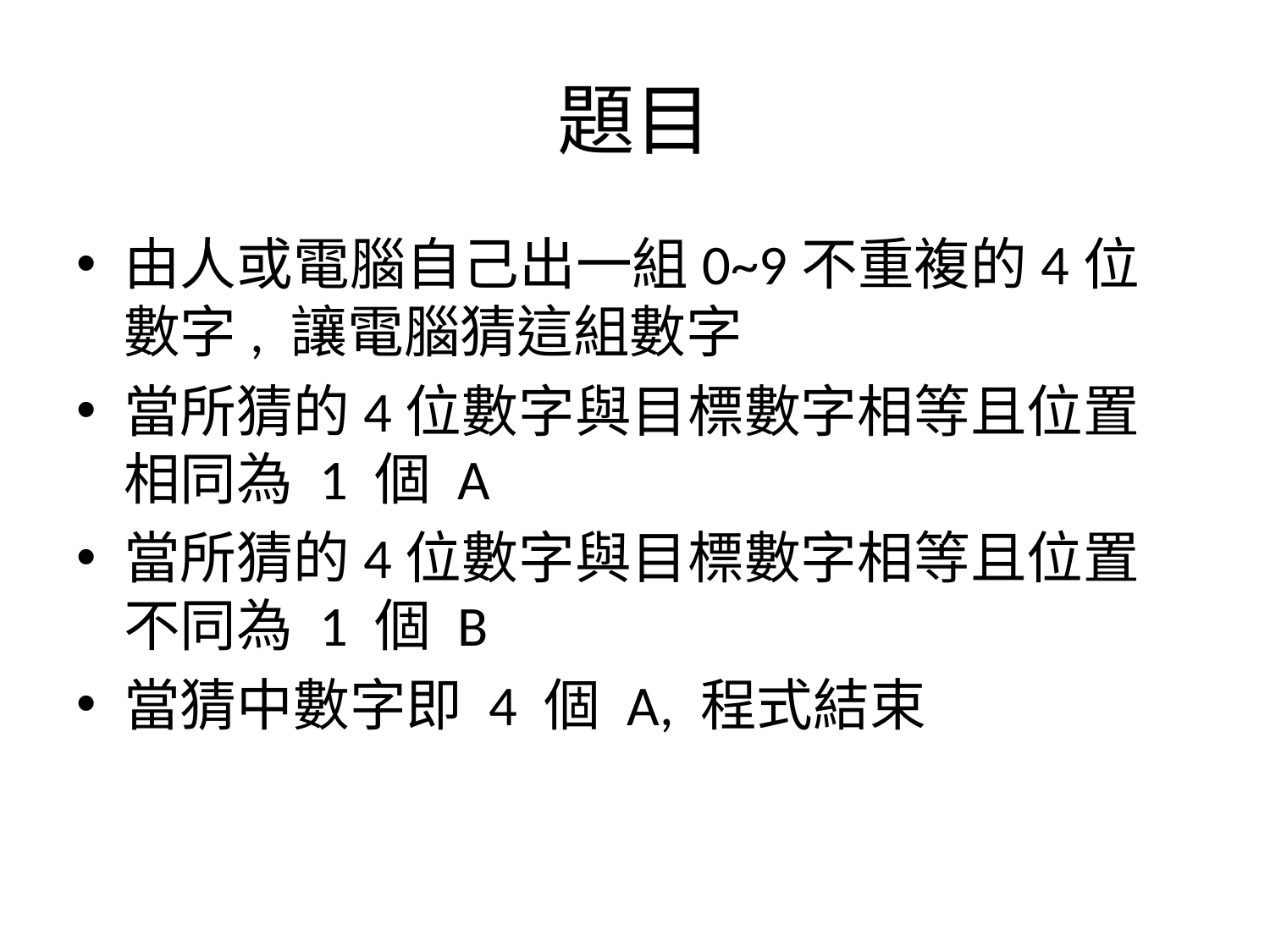

# 題目
由人或電腦自己出一組0~9不重複的4位數字, 讓電腦猜這組數字
當所猜的4位數字與目標數字相等且位置相同為 1 個 A
當所猜的4位數字與目標數字相等且位置不同為 1 個 B
當猜中數字即 4 個 A, 程式結束